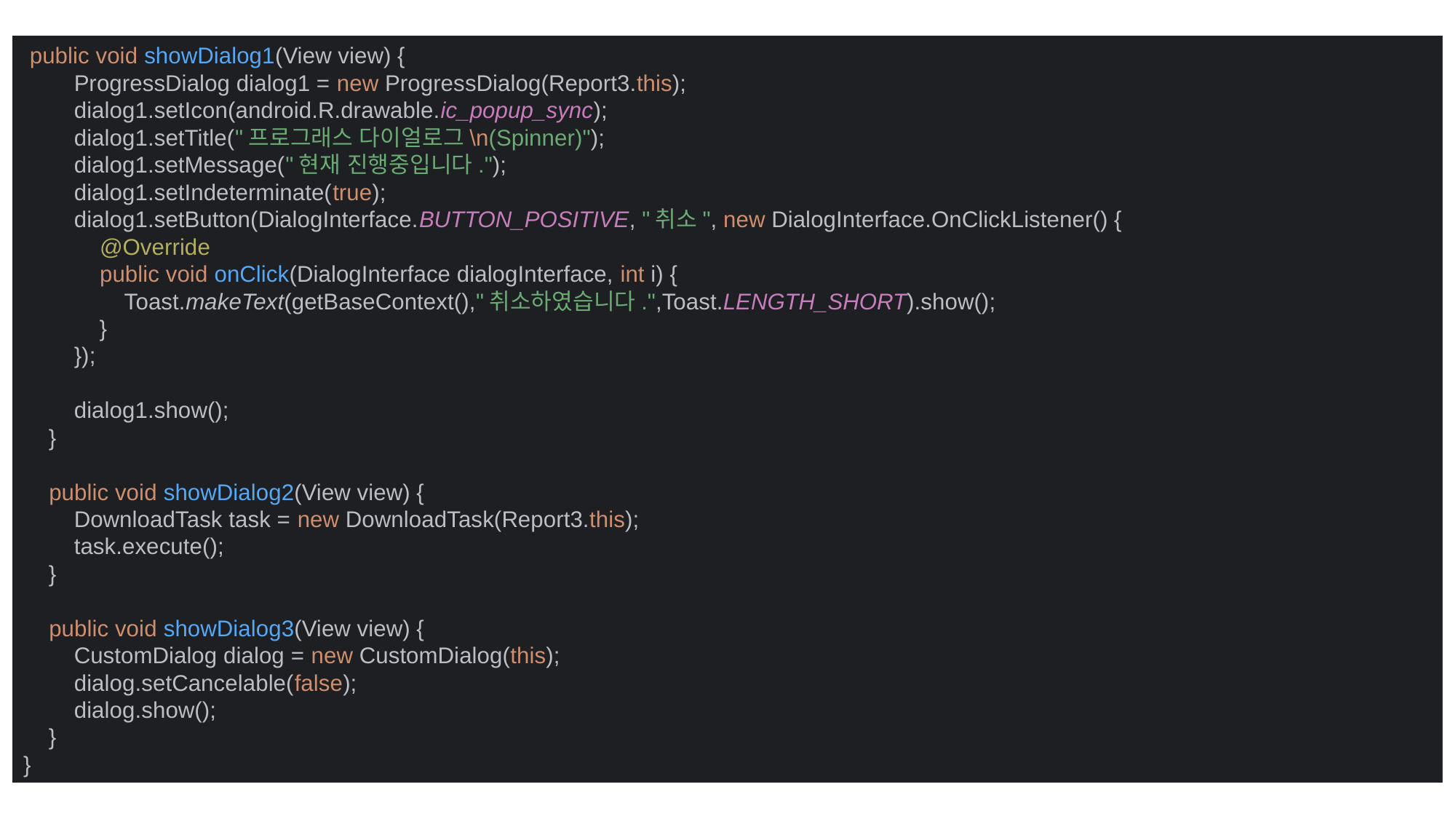

public void showDialog1(View view) {
        ProgressDialog dialog1 = new ProgressDialog(Report3.this);
        dialog1.setIcon(android.R.drawable.ic_popup_sync);
        dialog1.setTitle("프로그래스 다이얼로그\n(Spinner)");
        dialog1.setMessage("현재 진행중입니다.");
        dialog1.setIndeterminate(true);
        dialog1.setButton(DialogInterface.BUTTON_POSITIVE, "취소", new DialogInterface.OnClickListener() {
            @Override
            public void onClick(DialogInterface dialogInterface, int i) {
                Toast.makeText(getBaseContext(),"취소하였습니다.",Toast.LENGTH_SHORT).show();
            }
        });
        dialog1.show();
    }
    public void showDialog2(View view) {
        DownloadTask task = new DownloadTask(Report3.this);
        task.execute();
    }
    public void showDialog3(View view) {
        CustomDialog dialog = new CustomDialog(this);
        dialog.setCancelable(false);
        dialog.show();
    }
}